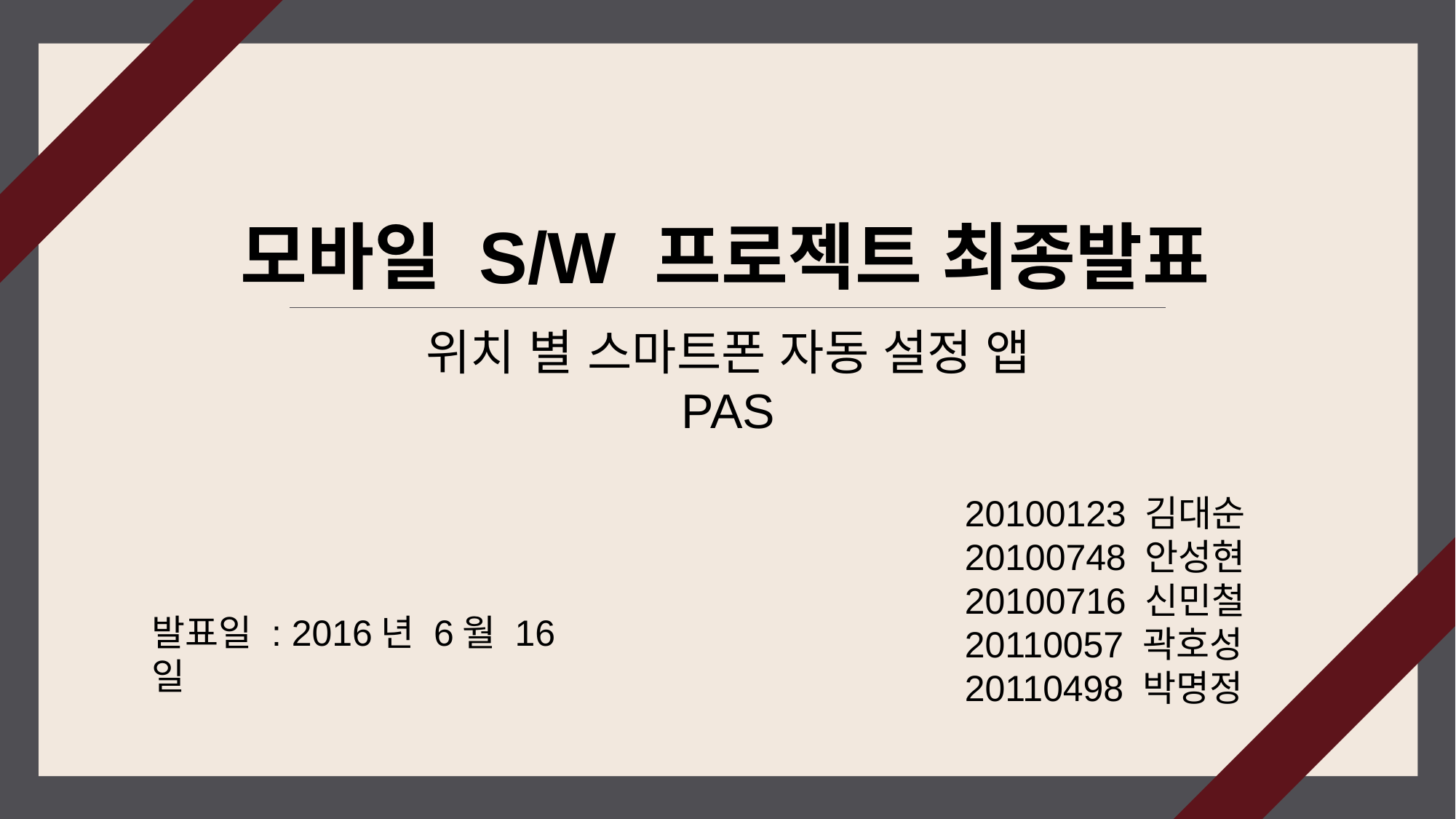

모바일 S/W 프로젝트 최종발표
위치 별 스마트폰 자동 설정 앱
PAS
20100123 김대순
20100748 안성현
20100716 신민철
20110057 곽호성
20110498 박명정

발표일 : 2016년 6월 16일